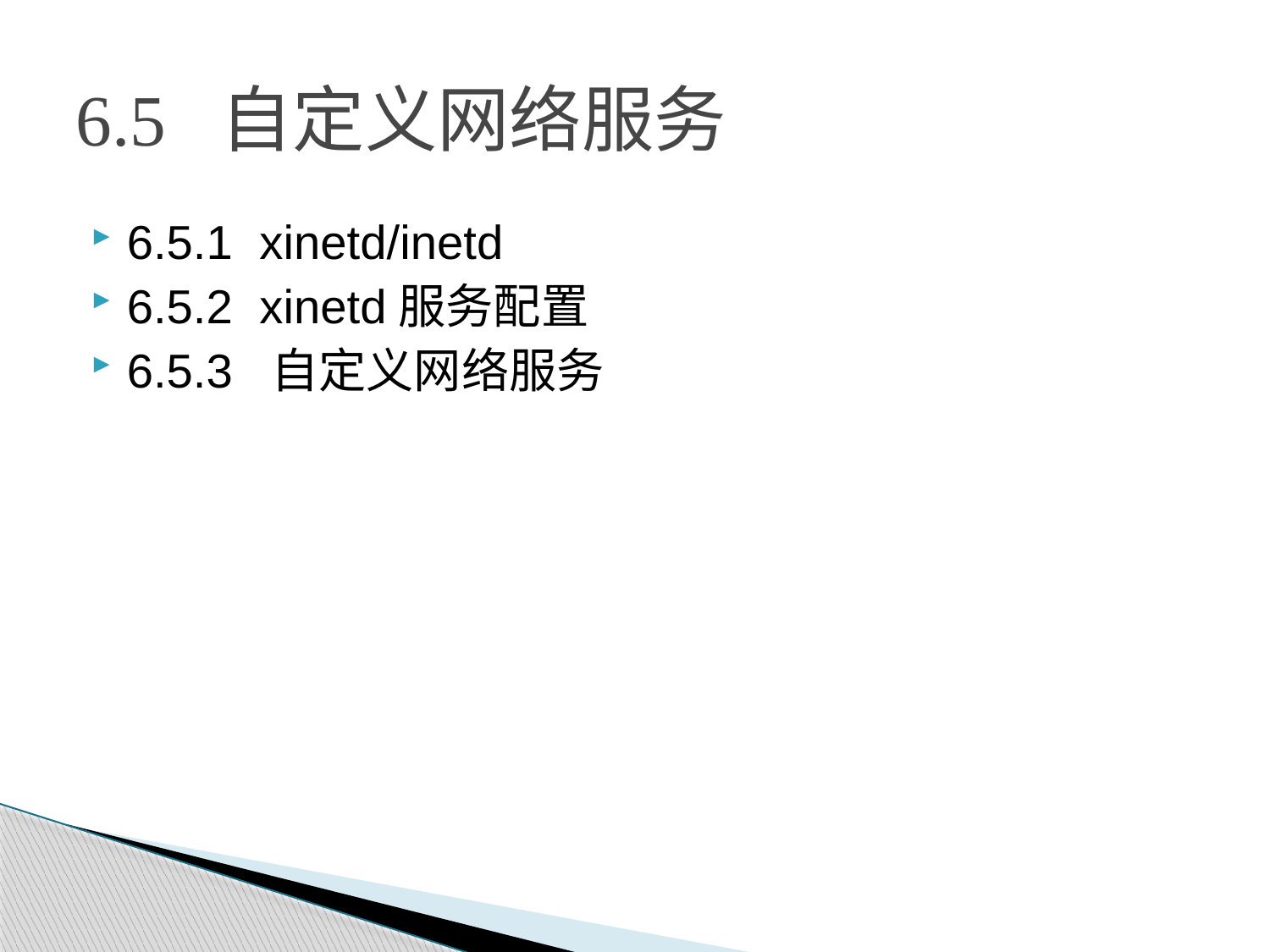

# 6.5  自定义网络服务
6.5.1  xinetd/inetd
6.5.2  xinetd服务配置
6.5.3  自定义网络服务